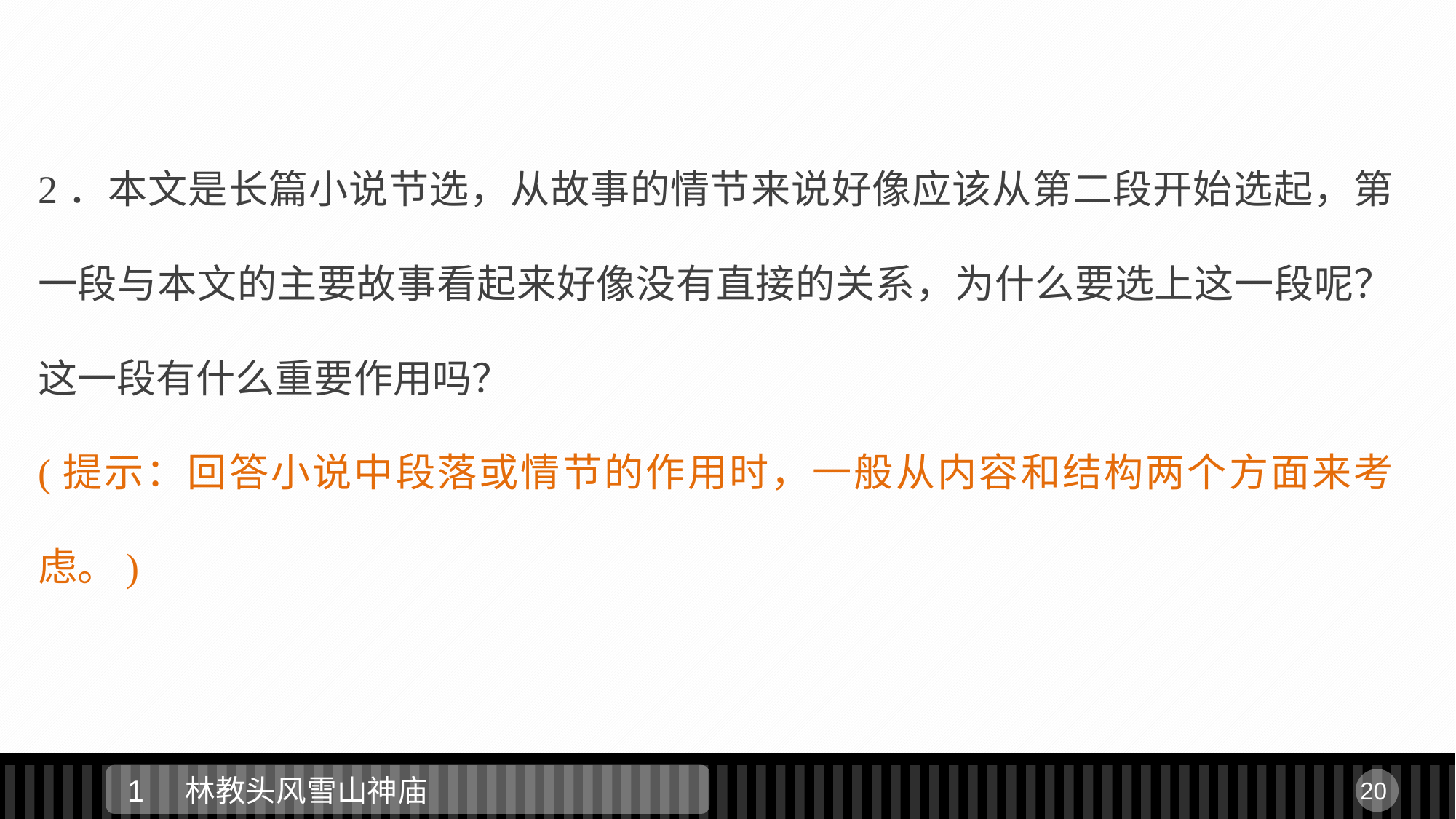

2．本文是长篇小说节选，从故事的情节来说好像应该从第二段开始选起，第一段与本文的主要故事看起来好像没有直接的关系，为什么要选上这一段呢？这一段有什么重要作用吗？
(提示：回答小说中段落或情节的作用时，一般从内容和结构两个方面来考虑。)